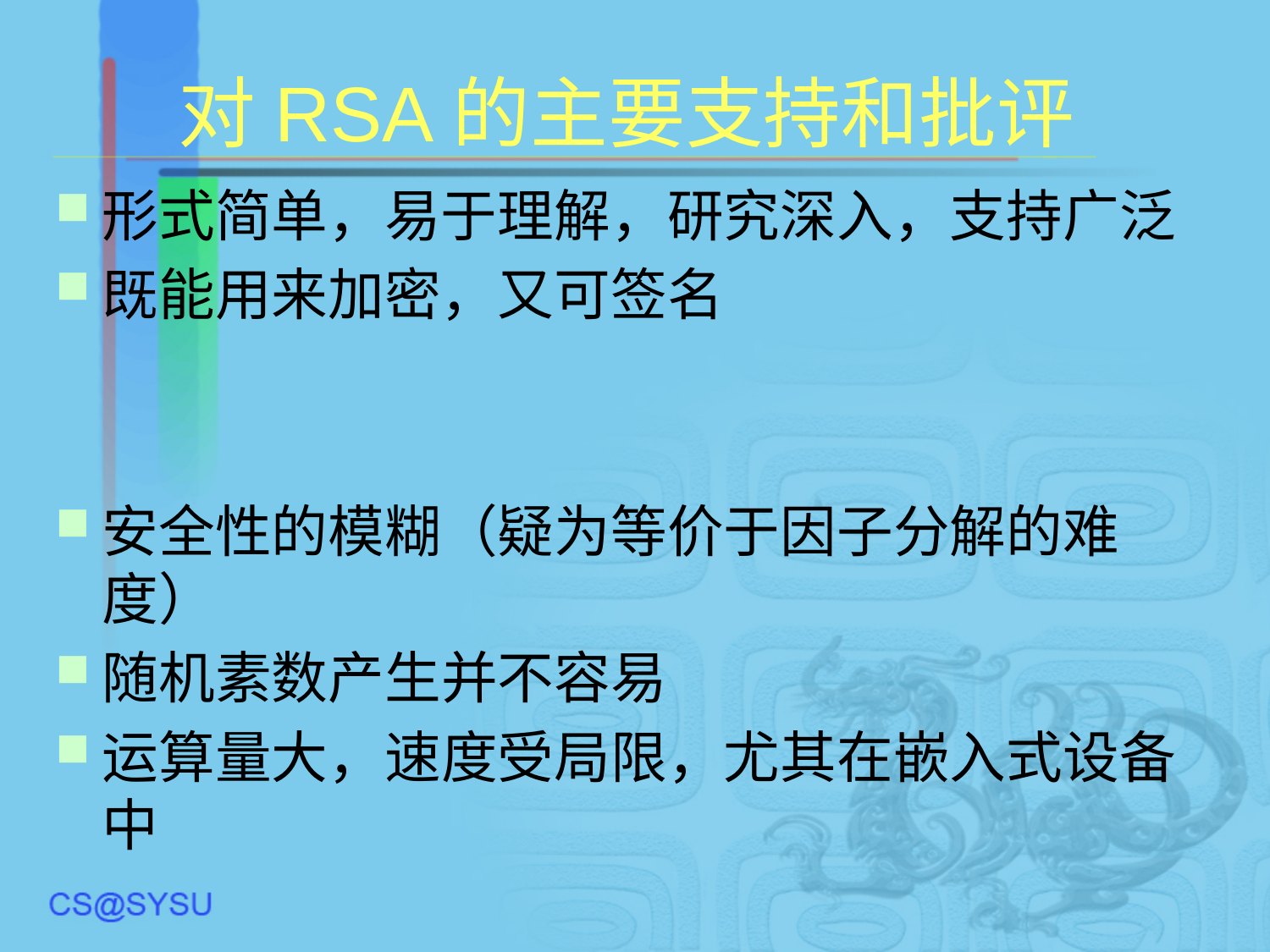

# 对RSA的主要支持和批评
形式简单，易于理解，研究深入，支持广泛
既能用来加密，又可签名

安全性的模糊（疑为等价于因子分解的难度）
随机素数产生并不容易
运算量大，速度受局限，尤其在嵌入式设备中